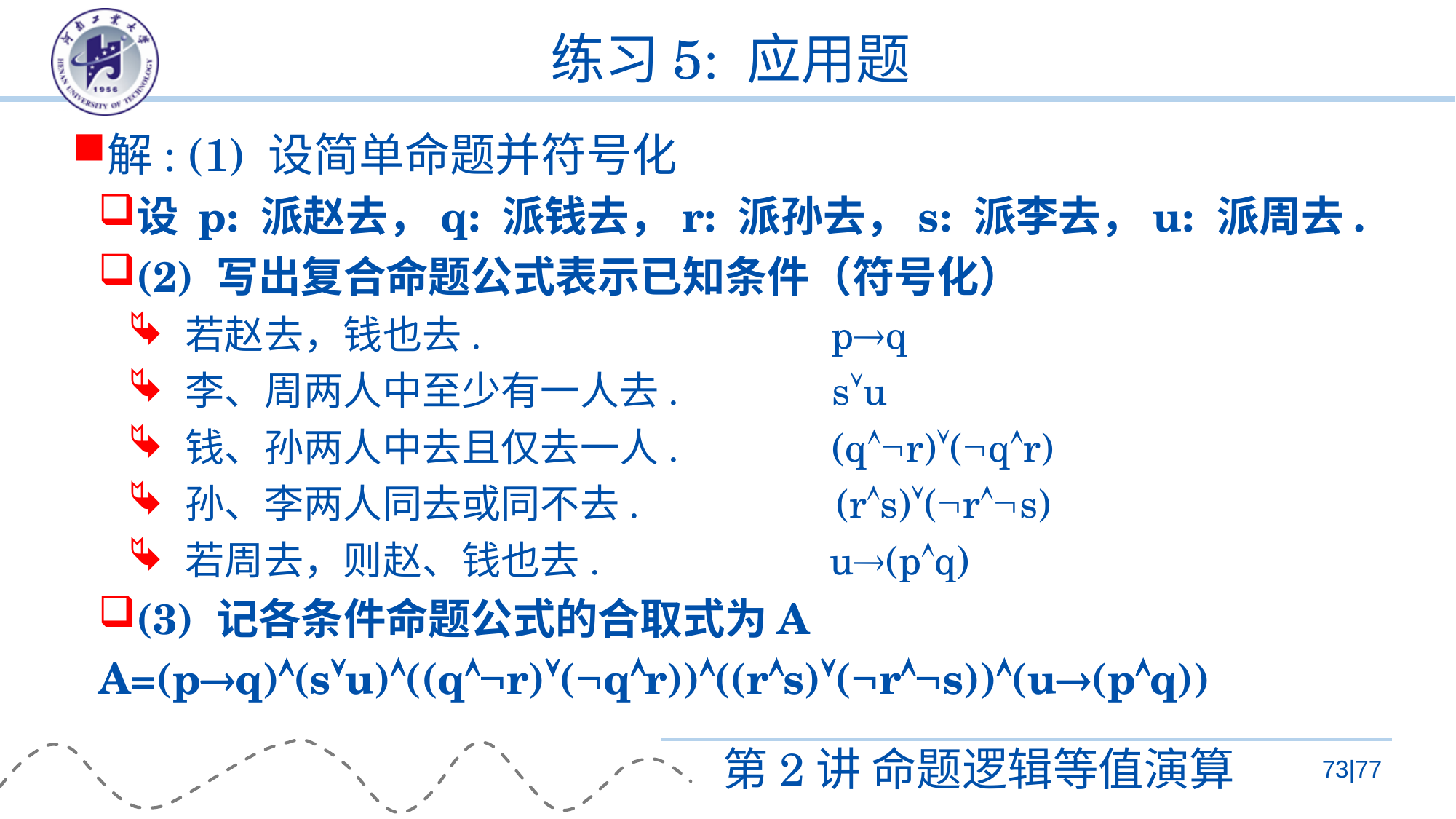

# 练习5: 应用题
解: (1) 设简单命题并符号化
设 p: 派赵去，q: 派钱去，r: 派孙去，s: 派李去，u: 派周去.
(2) 写出复合命题公式表示已知条件（符号化）
 若赵去，钱也去.                                p→q
 李、周两人中至少有一人去.              s∨u
 钱、孙两人中去且仅去一人.              (q∧¬r)∨(¬q∧r)
 孙、李两人同去或同不去.                  (r∧s)∨(¬r∧¬s)
 若周去，则赵、钱也去.                     u→(p∧q)
(3) 记各条件命题公式的合取式为A
A=(p→q)∧(s∨u)∧((q∧¬r)∨(¬q∧r))∧((r∧s)∨(¬r∧¬s))∧(u→(p∧q))
第2讲 命题逻辑等值演算
73|77